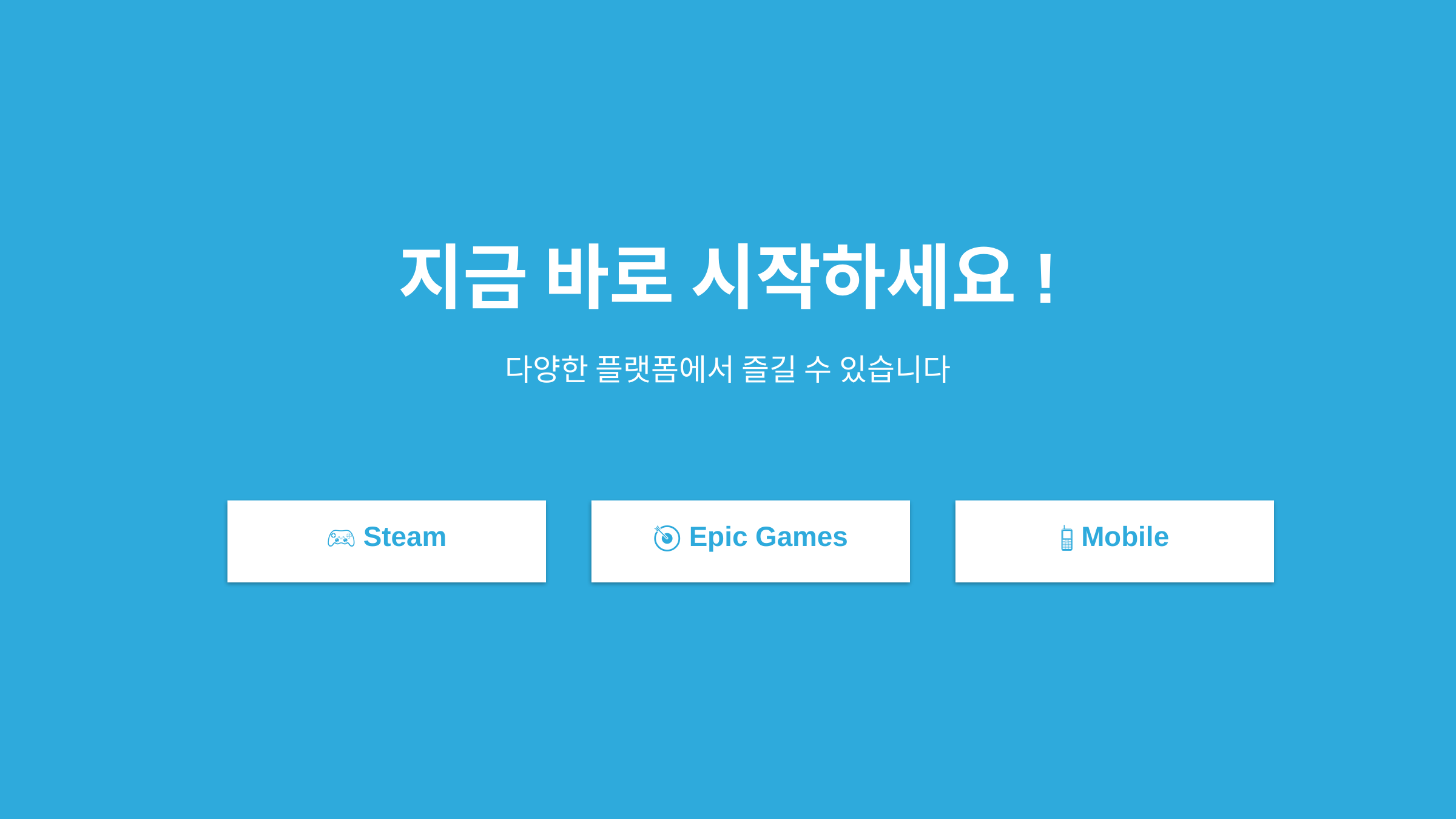

지금 바로 시작하세요!
다양한 플랫폼에서 즐길 수 있습니다

🎮 Steam
🎯 Epic Games
📱 Mobile